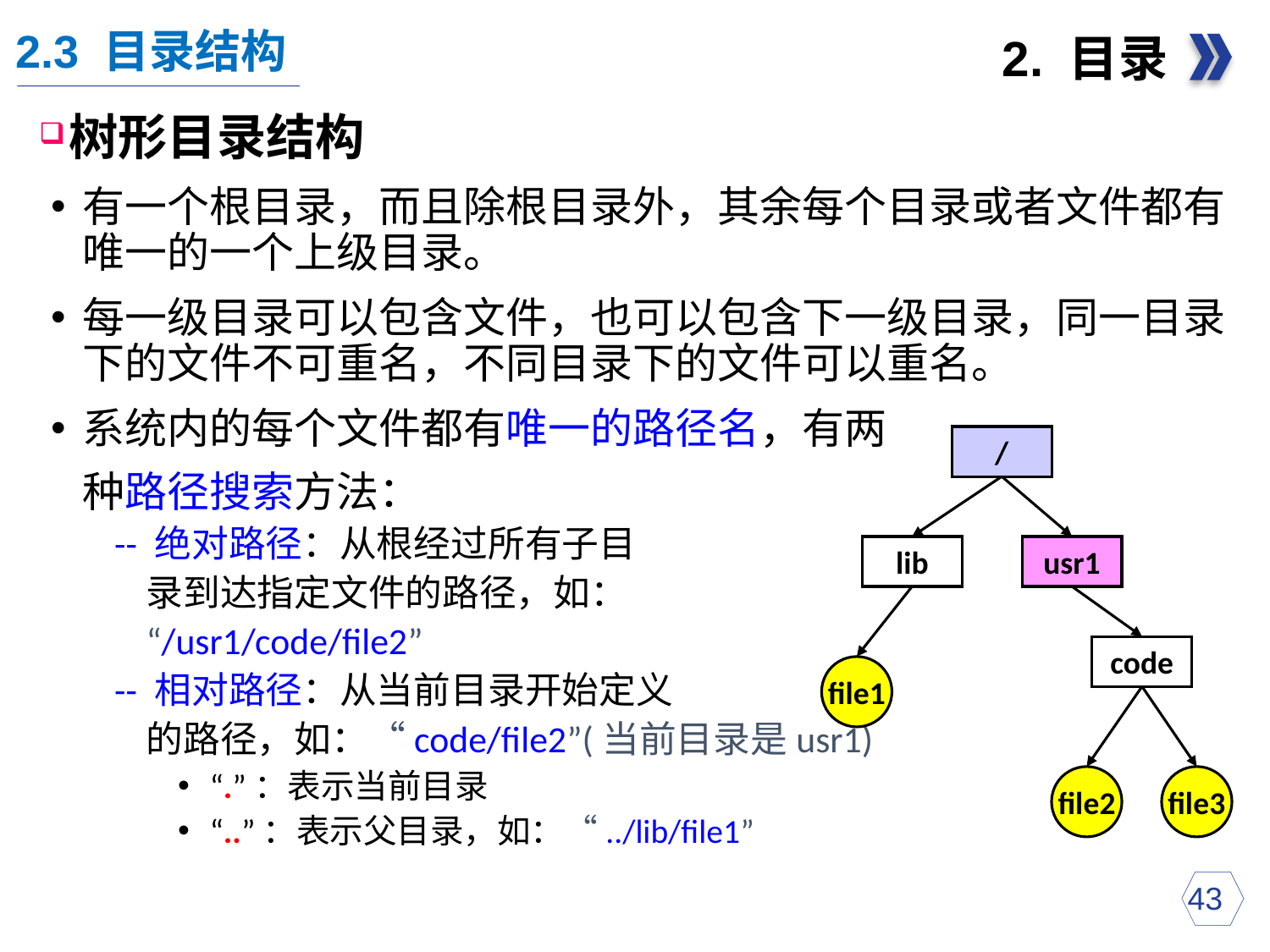

2.3 目录结构
2. 目录

# 树形目录结构
有一个根目录，而且除根目录外，其余每个目录或者文件都有唯一的一个上级目录。
每一级目录可以包含文件，也可以包含下一级目录，同一目录下的文件不可重名，不同目录下的文件可以重名。
系统内的每个文件都有唯一的路径名，有两
	种路径搜索方法：
-- 绝对路径：从根经过所有子目
	录到达指定文件的路径，如：
	“/usr1/code/file2”
-- 相对路径：从当前目录开始定义
	的路径，如：“code/file2”(当前目录是usr1)
“.”：表示当前目录
“..”：表示父目录，如：“../lib/file1”
/
lib
usr1
code
file1
file2
file3

 43